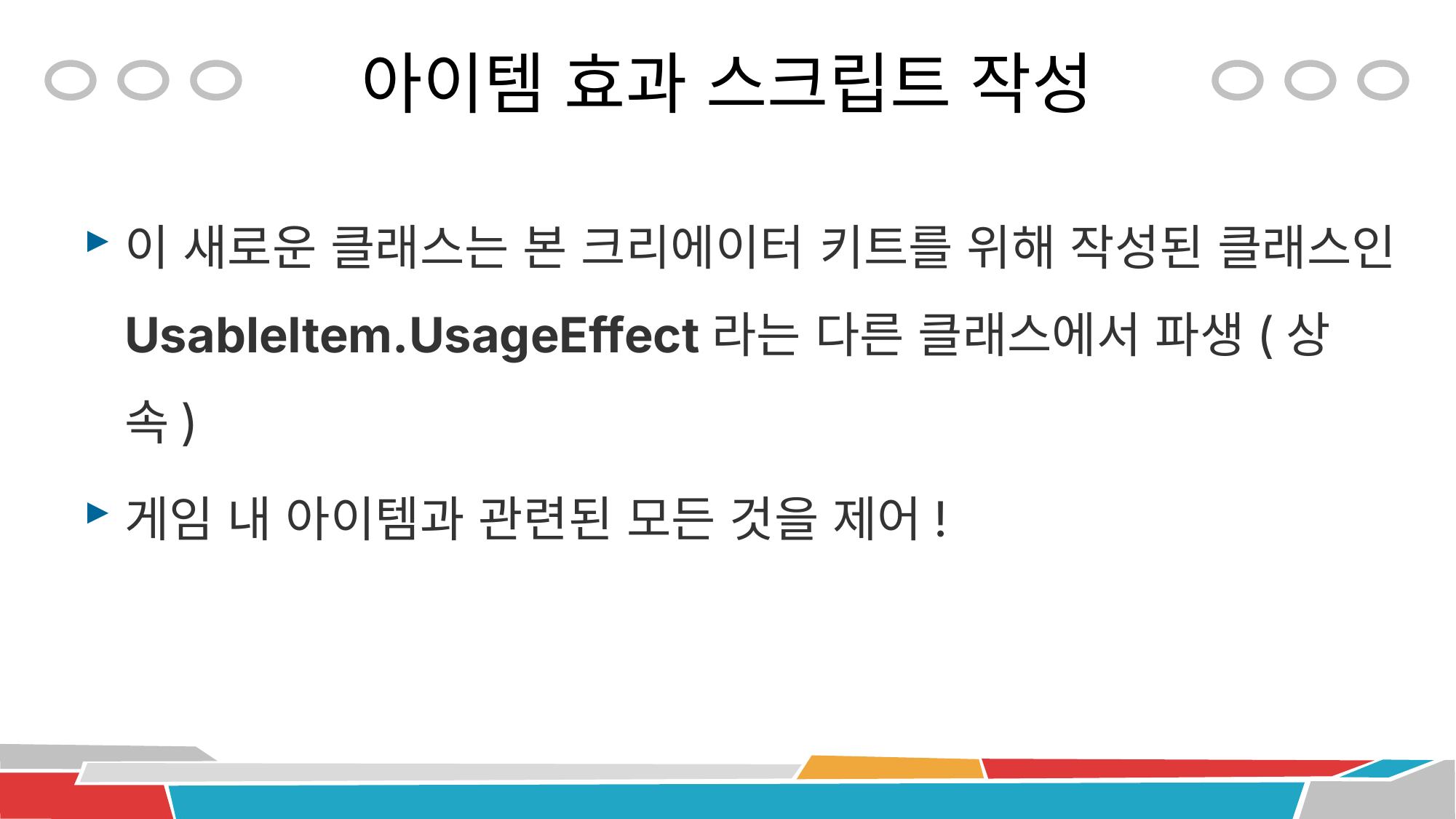

# 아이템 효과 스크립트 작성
이 새로운 클래스는 본 크리에이터 키트를 위해 작성된 클래스인 UsableItem.UsageEffect라는 다른 클래스에서 파생(상속)
게임 내 아이템과 관련된 모든 것을 제어!